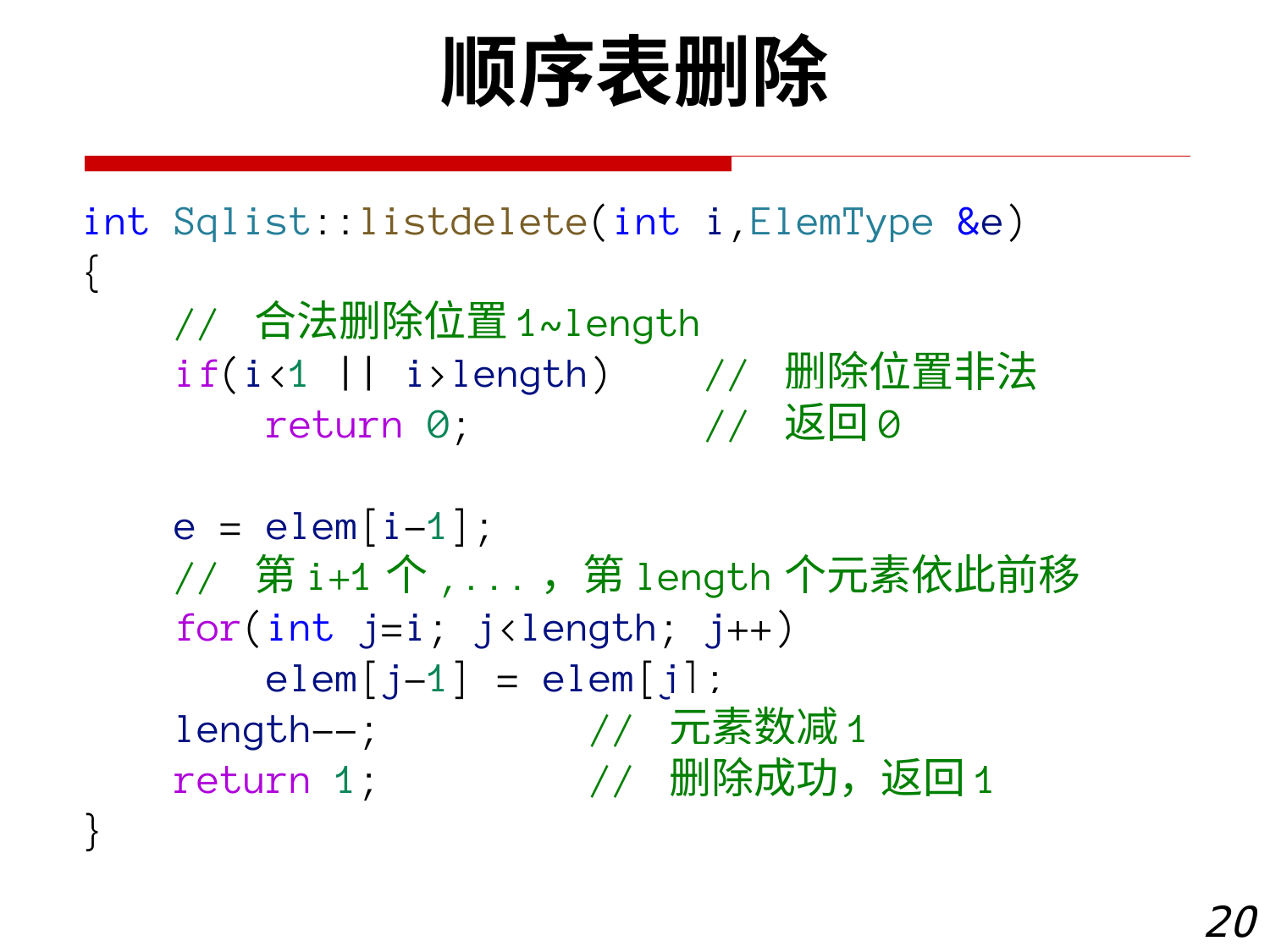

顺序表删除
int Sqlist::listdelete(int i,ElemType &e)
{
    // 合法删除位置1~length
    if(i<1 || i>length)    // 删除位置非法
        return 0;          // 返回0

    e = elem[i-1];
    // 第i+1个,...，第length个元素依此前移
    for(int j=i; j<length; j++)
        elem[j-1] = elem[j];
    length--;         // 元素数减1
    return 1;         // 删除成功，返回1
}
20